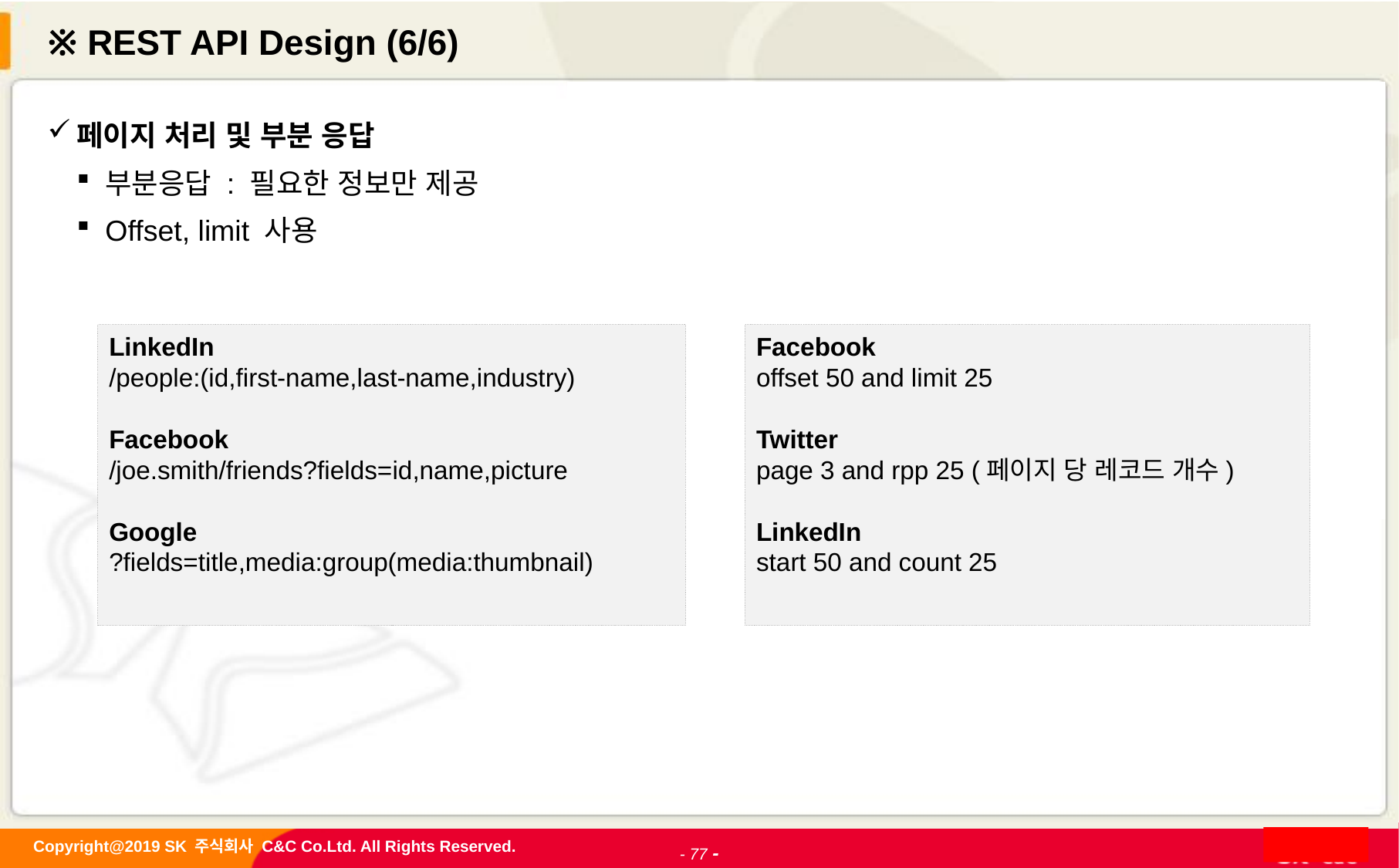

# ※ REST API Design (6/6)
페이지 처리 및 부분 응답
부분응답 : 필요한 정보만 제공
Offset, limit 사용

LinkedIn
/people:(id,first-name,last-name,industry)

Facebook
/joe.smith/friends?fields=id,name,picture

Google
?fields=title,media:group(media:thumbnail)
Facebook
offset 50 and limit 25

Twitter
page 3 and rpp 25 (페이지 당 레코드 개수)

LinkedIn
start 50 and count 25